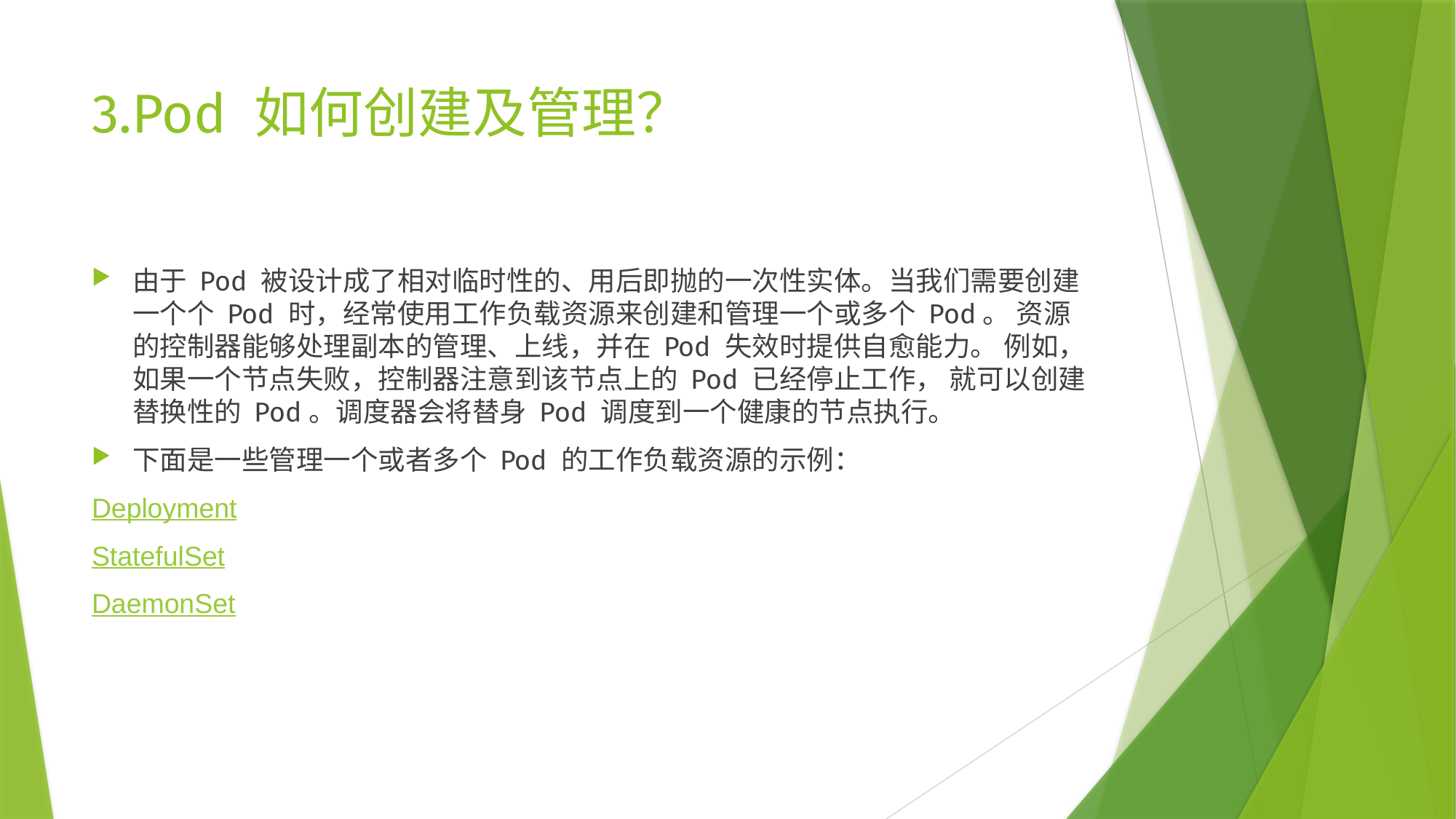

# 3.Pod 如何创建及管理？
由于 Pod 被设计成了相对临时性的、用后即抛的一次性实体。当我们需要创建一个个 Pod 时，经常使用工作负载资源来创建和管理一个或多个 Pod。 资源的控制器能够处理副本的管理、上线，并在 Pod 失效时提供自愈能力。 例如，如果一个节点失败，控制器注意到该节点上的 Pod 已经停止工作， 就可以创建替换性的 Pod。调度器会将替身 Pod 调度到一个健康的节点执行。
下面是一些管理一个或者多个 Pod 的工作负载资源的示例：
	Deployment
	StatefulSet
	DaemonSet